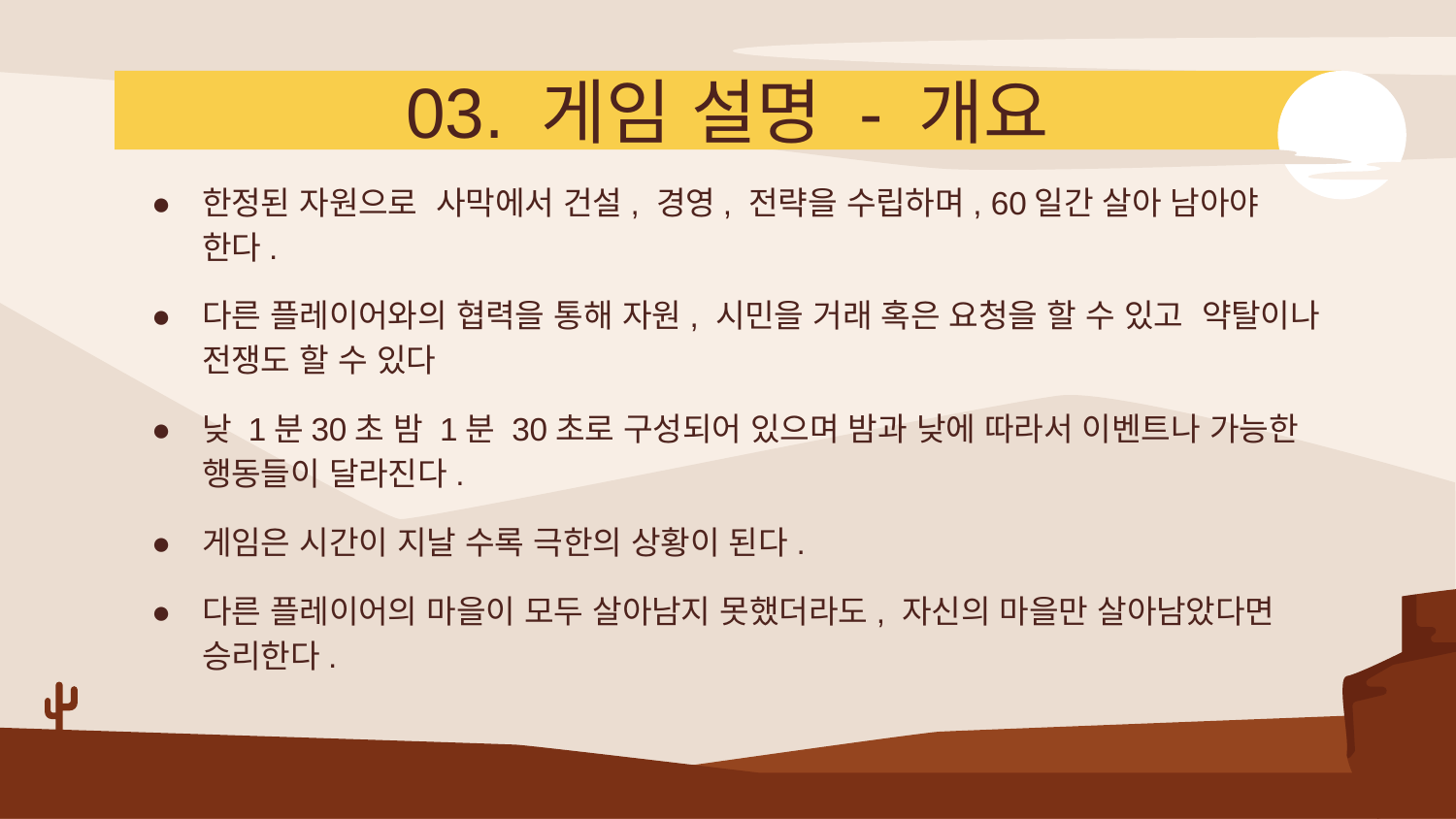

# 03. 게임 설명 - 개요

한정된 자원으로  사막에서 건설, 경영, 전략을 수립하며, 60일간 살아 남아야 한다.
다른 플레이어와의 협력을 통해 자원, 시민을 거래 혹은 요청을 할 수 있고  약탈이나 전쟁도 할 수 있다
낮 1분30초 밤 1분 30초로 구성되어 있으며 밤과 낮에 따라서 이벤트나 가능한 행동들이 달라진다.
게임은 시간이 지날 수록 극한의 상황이 된다.
다른 플레이어의 마을이 모두 살아남지 못했더라도, 자신의 마을만 살아남았다면 승리한다.